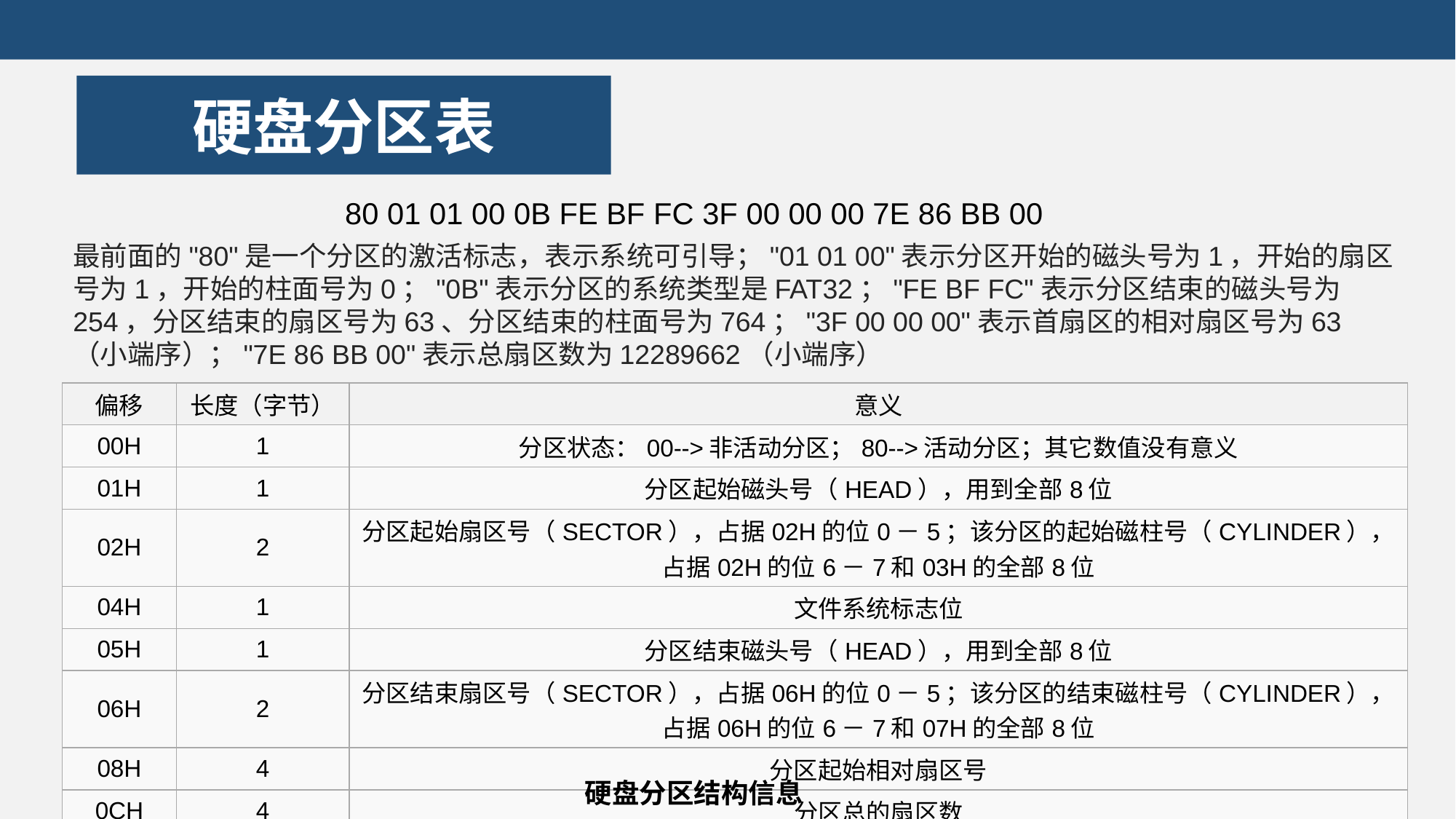

硬盘分区表
80 01 01 00 0B FE BF FC 3F 00 00 00 7E 86 BB 00
最前面的"80"是一个分区的激活标志，表示系统可引导；"01 01 00"表示分区开始的磁头号为1，开始的扇区号为1，开始的柱面号为0；"0B"表示分区的系统类型是FAT32；"FE BF FC"表示分区结束的磁头号为254，分区结束的扇区号为63、分区结束的柱面号为764；"3F 00 00 00"表示首扇区的相对扇区号为63（小端序）；"7E 86 BB 00"表示总扇区数为12289662（小端序）
| 偏移 | 长度（字节） | 意义 |
| --- | --- | --- |
| 00H | 1 | 分区状态：00-->非活动分区；80-->活动分区；其它数值没有意义 |
| 01H | 1 | 分区起始磁头号（HEAD），用到全部8位 |
| 02H | 2 | 分区起始扇区号（SECTOR），占据02H的位0－5；该分区的起始磁柱号（CYLINDER），占据02H的位6－7和03H的全部8位 |
| 04H | 1 | 文件系统标志位 |
| 05H | 1 | 分区结束磁头号（HEAD），用到全部8位 |
| 06H | 2 | 分区结束扇区号（SECTOR），占据06H的位0－5；该分区的结束磁柱号（CYLINDER），占据06H的位6－7和07H的全部8位 |
| 08H | 4 | 分区起始相对扇区号 |
| 0CH | 4 | 分区总的扇区数 |
硬盘分区结构信息